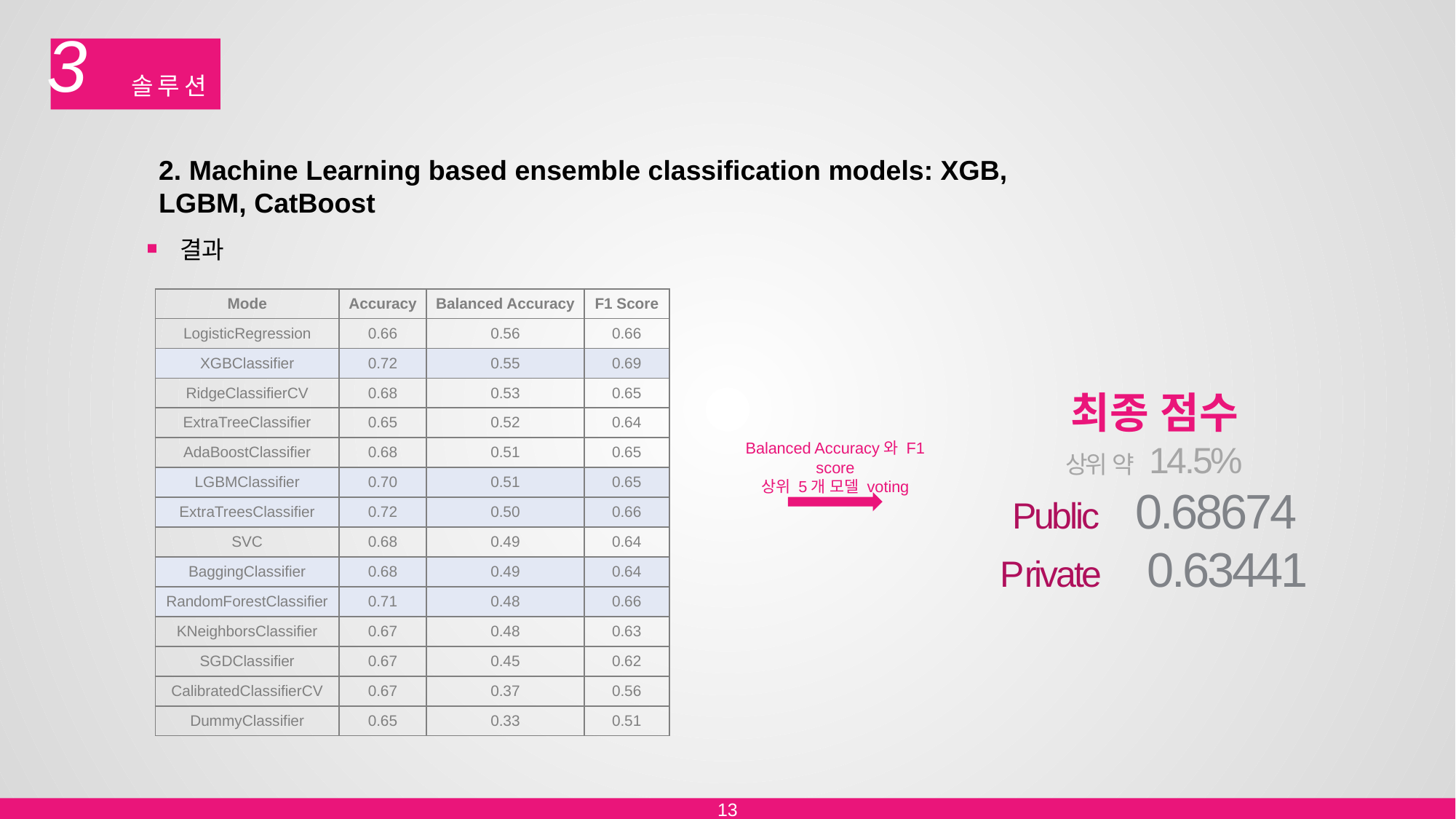

3

# 솔루션
2. Machine Learning based ensemble classification models: XGB, LGBM, CatBoost
결과

| Mode | Accuracy | Balanced Accuracy | F1 Score |
| --- | --- | --- | --- |
| LogisticRegression | 0.66 | 0.56 | 0.66 |
| XGBClassifier | 0.72 | 0.55 | 0.69 |
| RidgeClassifierCV | 0.68 | 0.53 | 0.65 |
| ExtraTreeClassifier | 0.65 | 0.52 | 0.64 |
| AdaBoostClassifier | 0.68 | 0.51 | 0.65 |
| LGBMClassifier | 0.70 | 0.51 | 0.65 |
| ExtraTreesClassifier | 0.72 | 0.50 | 0.66 |
| SVC | 0.68 | 0.49 | 0.64 |
| BaggingClassifier | 0.68 | 0.49 | 0.64 |
| RandomForestClassifier | 0.71 | 0.48 | 0.66 |
| KNeighborsClassifier | 0.67 | 0.48 | 0.63 |
| SGDClassifier | 0.67 | 0.45 | 0.62 |
| CalibratedClassifierCV | 0.67 | 0.37 | 0.56 |
| DummyClassifier | 0.65 | 0.33 | 0.51 |
최종 점수
상위 약  14.5%
Public   0.68674
Private    0.63441
Balanced Accuracy와 F1 score
상위 5개 모델 voting

13